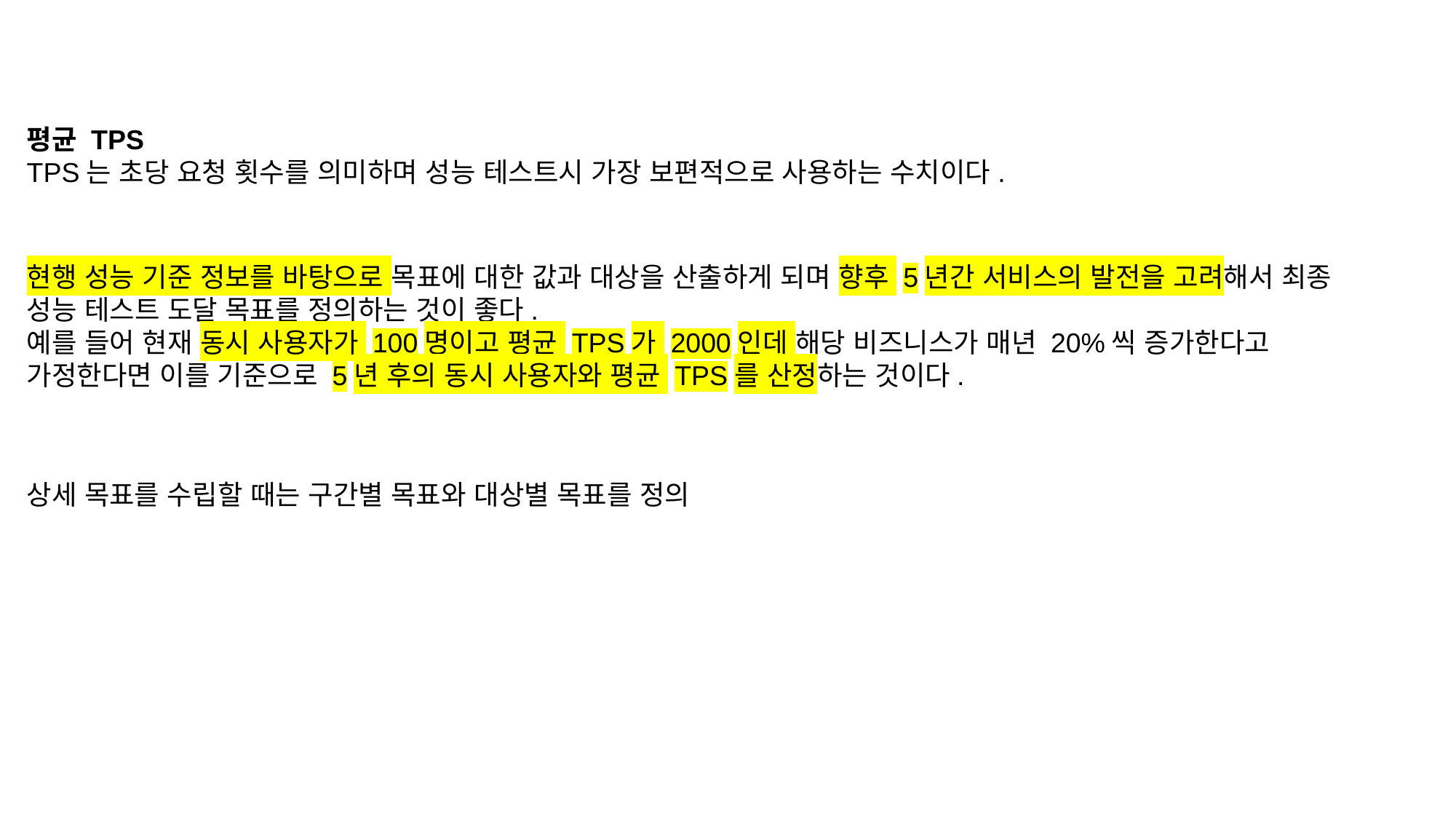

평균 TPS
TPS는 초당 요청 횟수를 의미하며 성능 테스트시 가장 보편적으로 사용하는 수치이다.
현행 성능 기준 정보를 바탕으로 목표에 대한 값과 대상을 산출하게 되며 향후 5년간 서비스의 발전을 고려해서 최종 성능 테스트 도달 목표를 정의하는 것이 좋다.
예를 들어 현재 동시 사용자가 100명이고 평균 TPS가 2000인데 해당 비즈니스가 매년 20%씩 증가한다고 가정한다면 이를 기준으로 5년 후의 동시 사용자와 평균 TPS를 산정하는 것이다.
상세 목표를 수립할 때는 구간별 목표와 대상별 목표를 정의